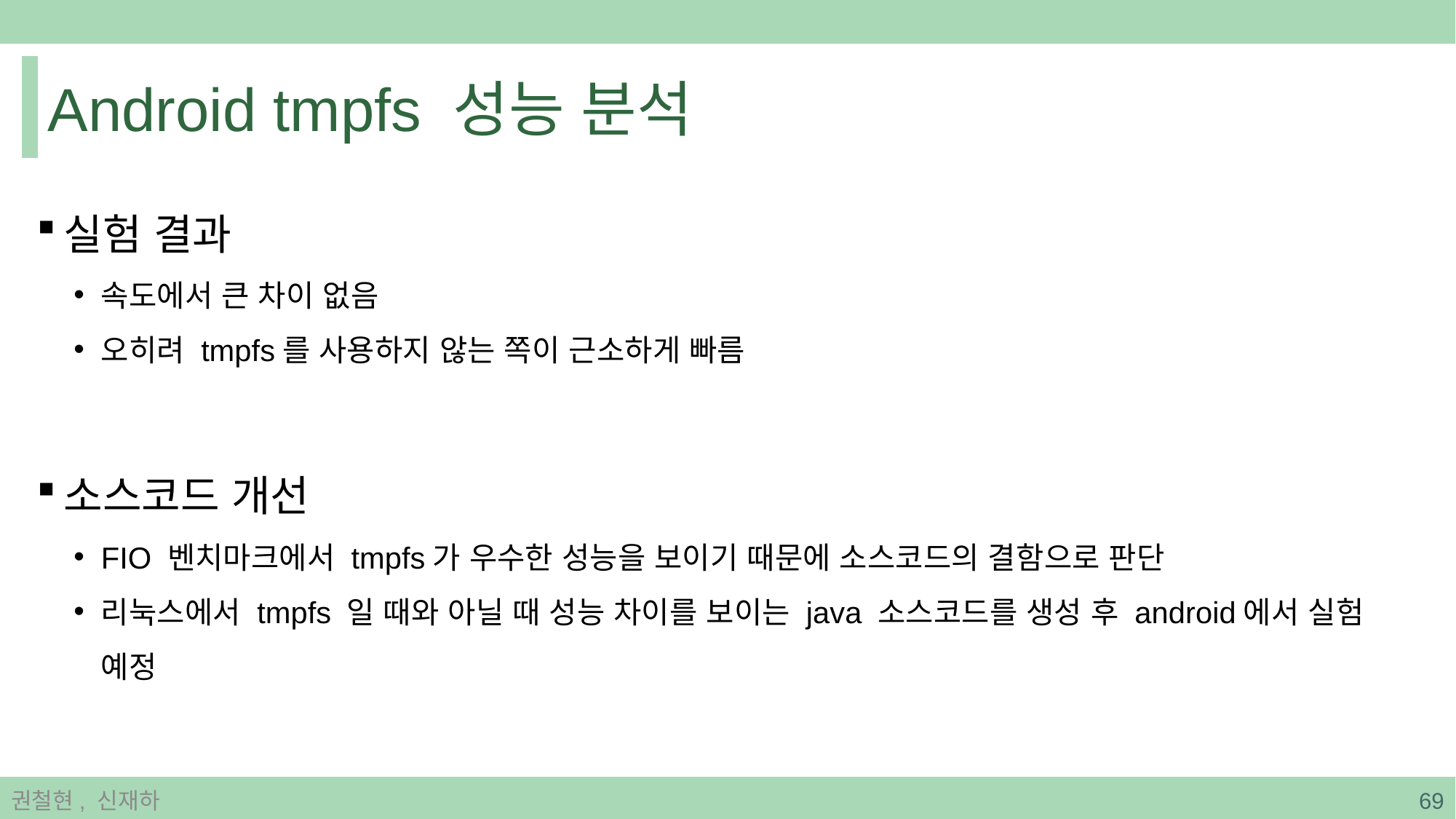

# Android tmpfs 성능 분석
실험 결과
속도에서 큰 차이 없음
오히려 tmpfs를 사용하지 않는 쪽이 근소하게 빠름

소스코드 개선
FIO 벤치마크에서 tmpfs가 우수한 성능을 보이기 때문에 소스코드의 결함으로 판단
리눅스에서 tmpfs 일 때와 아닐 때 성능 차이를 보이는 java 소스코드를 생성 후 android에서 실험 예정
권철현, 신재하
69